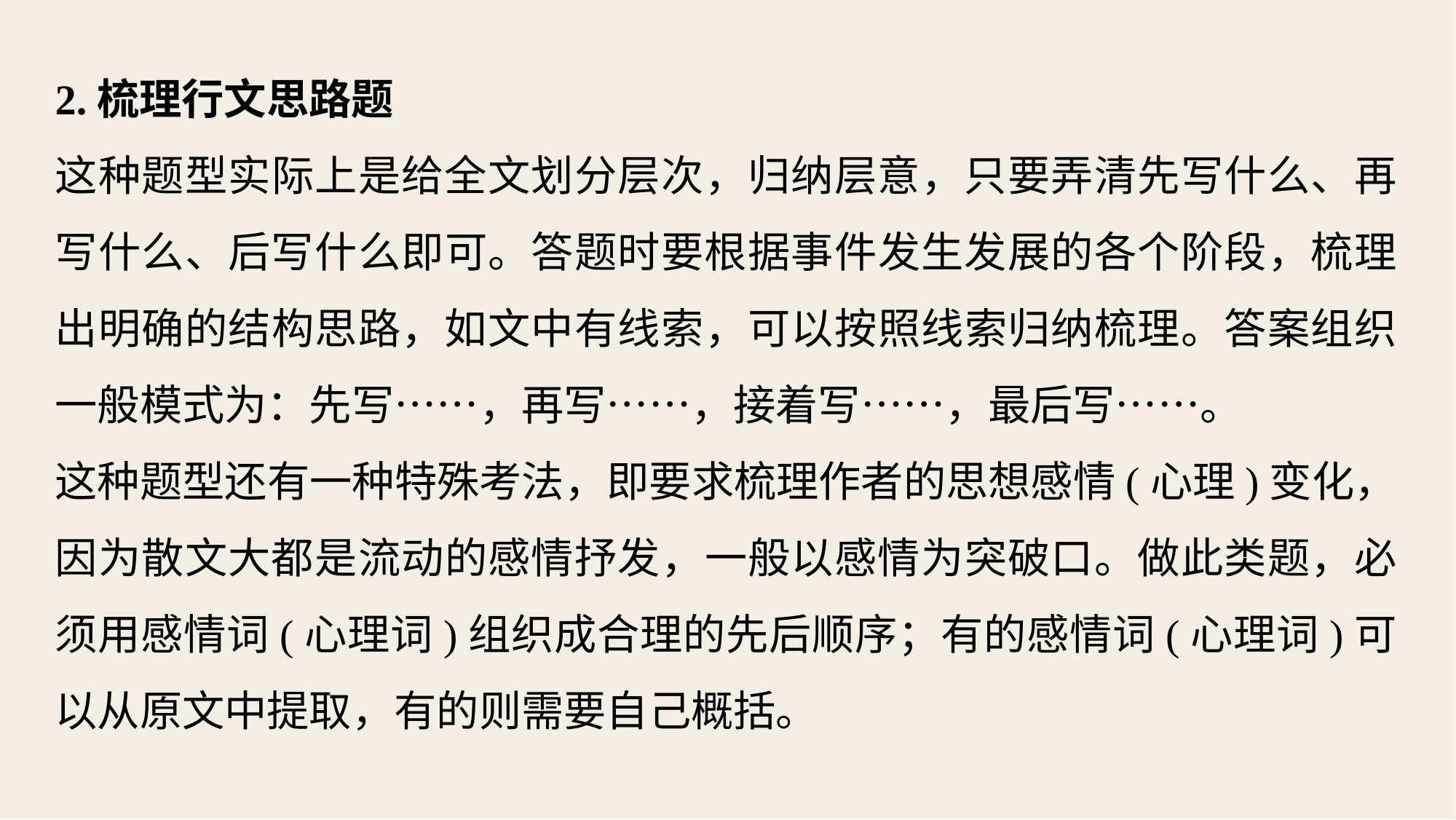

2.梳理行文思路题
这种题型实际上是给全文划分层次，归纳层意，只要弄清先写什么、再写什么、后写什么即可。答题时要根据事件发生发展的各个阶段，梳理出明确的结构思路，如文中有线索，可以按照线索归纳梳理。答案组织一般模式为：先写……，再写……，接着写……，最后写……。
这种题型还有一种特殊考法，即要求梳理作者的思想感情(心理)变化，因为散文大都是流动的感情抒发，一般以感情为突破口。做此类题，必须用感情词(心理词)组织成合理的先后顺序；有的感情词(心理词)可以从原文中提取，有的则需要自己概括。